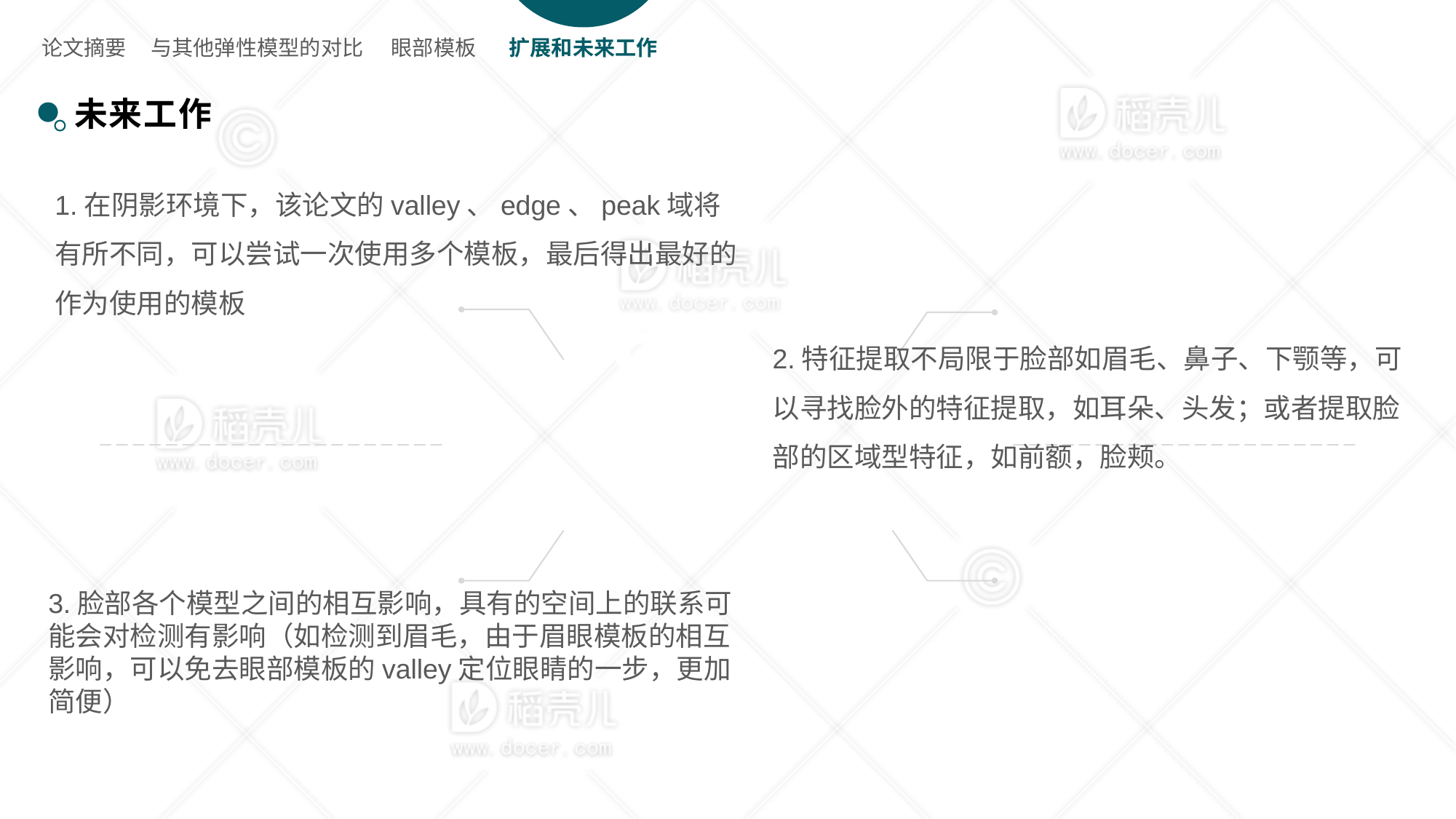

论文摘要
与其他弹性模型的对比
眼部模板
扩展和未来工作
未来工作

1.在阴影环境下，该论文的valley、edge、peak域将有所不同，可以尝试一次使用多个模板，最后得出最好的作为使用的模板

S

2.特征提取不局限于脸部如眉毛、鼻子、下颚等，可以寻找脸外的特征提取，如耳朵、头发；或者提取脸部的区域型特征，如前额，脸颊。
O

3.脸部各个模型之间的相互影响，具有的空间上的联系可能会对检测有影响（如检测到眉毛，由于眉眼模板的相互影响，可以免去眼部模板的valley定位眼睛的一步，更加简便）